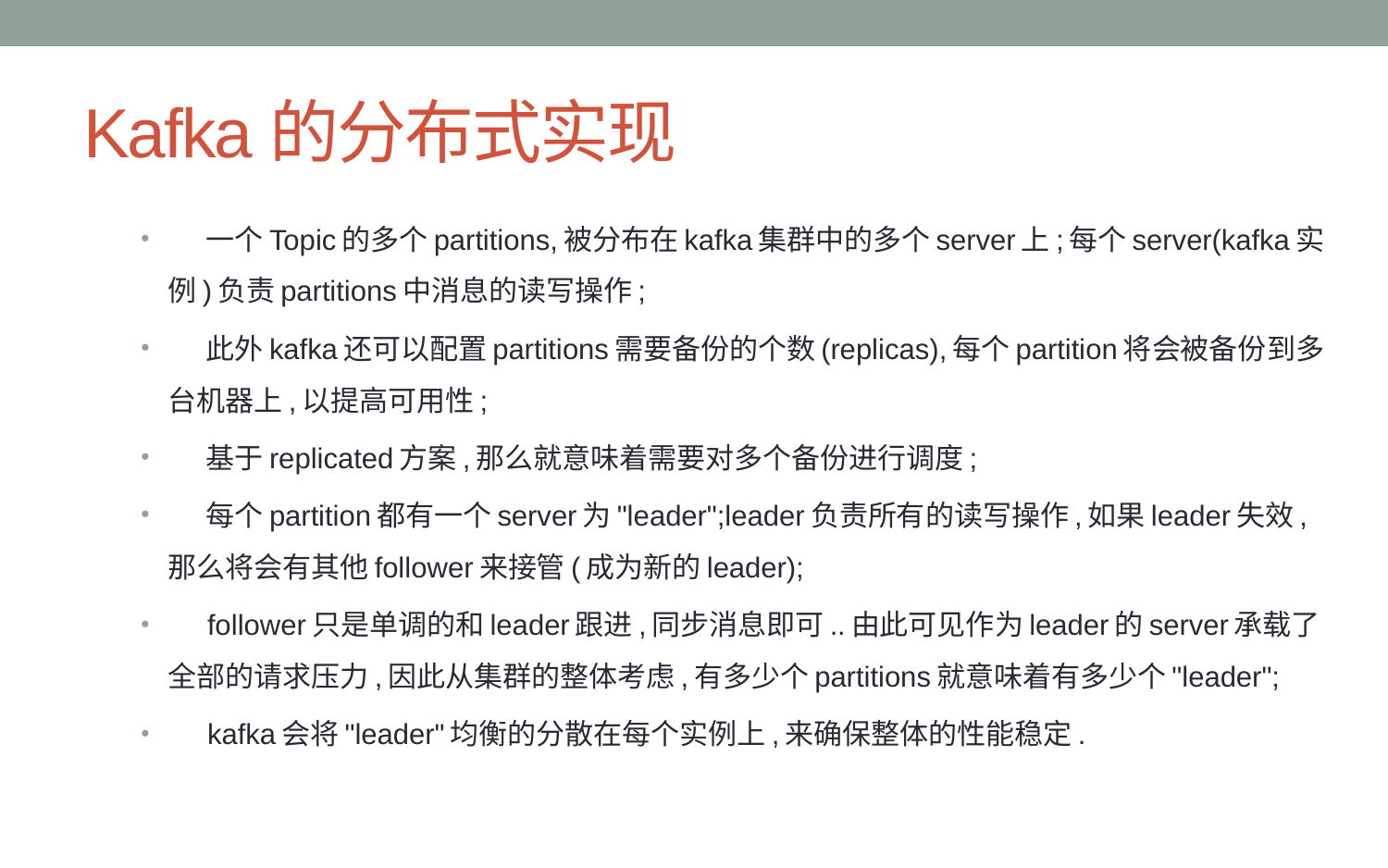

# Kafka的分布式实现
     一个Topic的多个partitions,被分布在kafka集群中的多个server上;每个server(kafka实例)负责partitions中消息的读写操作;
     此外kafka还可以配置partitions需要备份的个数(replicas),每个partition将会被备份到多台机器上,以提高可用性;
     基于replicated方案,那么就意味着需要对多个备份进行调度;
     每个partition都有一个server为"leader";leader负责所有的读写操作,如果leader失效,那么将会有其他follower来接管(成为新的leader);
     follower只是单调的和leader跟进,同步消息即可..由此可见作为leader的server承载了全部的请求压力,因此从集群的整体考虑,有多少个partitions就意味着有多少个"leader";
     kafka会将"leader"均衡的分散在每个实例上,来确保整体的性能稳定.